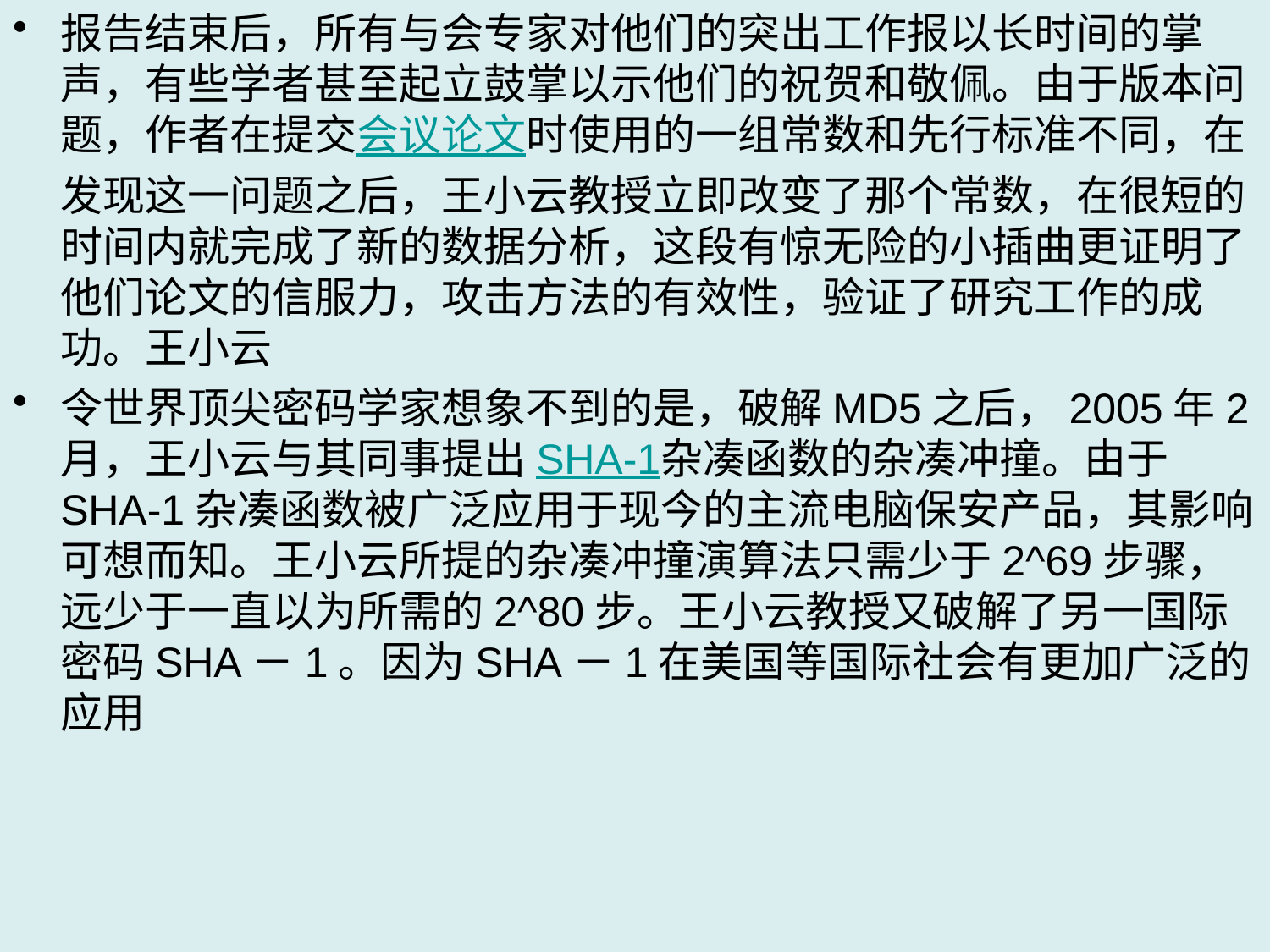

报告结束后，所有与会专家对他们的突出工作报以长时间的掌声，有些学者甚至起立鼓掌以示他们的祝贺和敬佩。由于版本问题，作者在提交会议论文时使用的一组常数和先行标准不同，在发现这一问题之后，王小云教授立即改变了那个常数，在很短的时间内就完成了新的数据分析，这段有惊无险的小插曲更证明了他们论文的信服力，攻击方法的有效性，验证了研究工作的成功。王小云
令世界顶尖密码学家想象不到的是，破解MD5之后，2005年2月，王小云与其同事提出SHA-1杂凑函数的杂凑冲撞。由于SHA-1杂凑函数被广泛应用于现今的主流电脑保安产品，其影响可想而知。王小云所提的杂凑冲撞演算法只需少于2^69步骤，远少于一直以为所需的2^80步。王小云教授又破解了另一国际密码SHA－1。因为SHA－1在美国等国际社会有更加广泛的应用